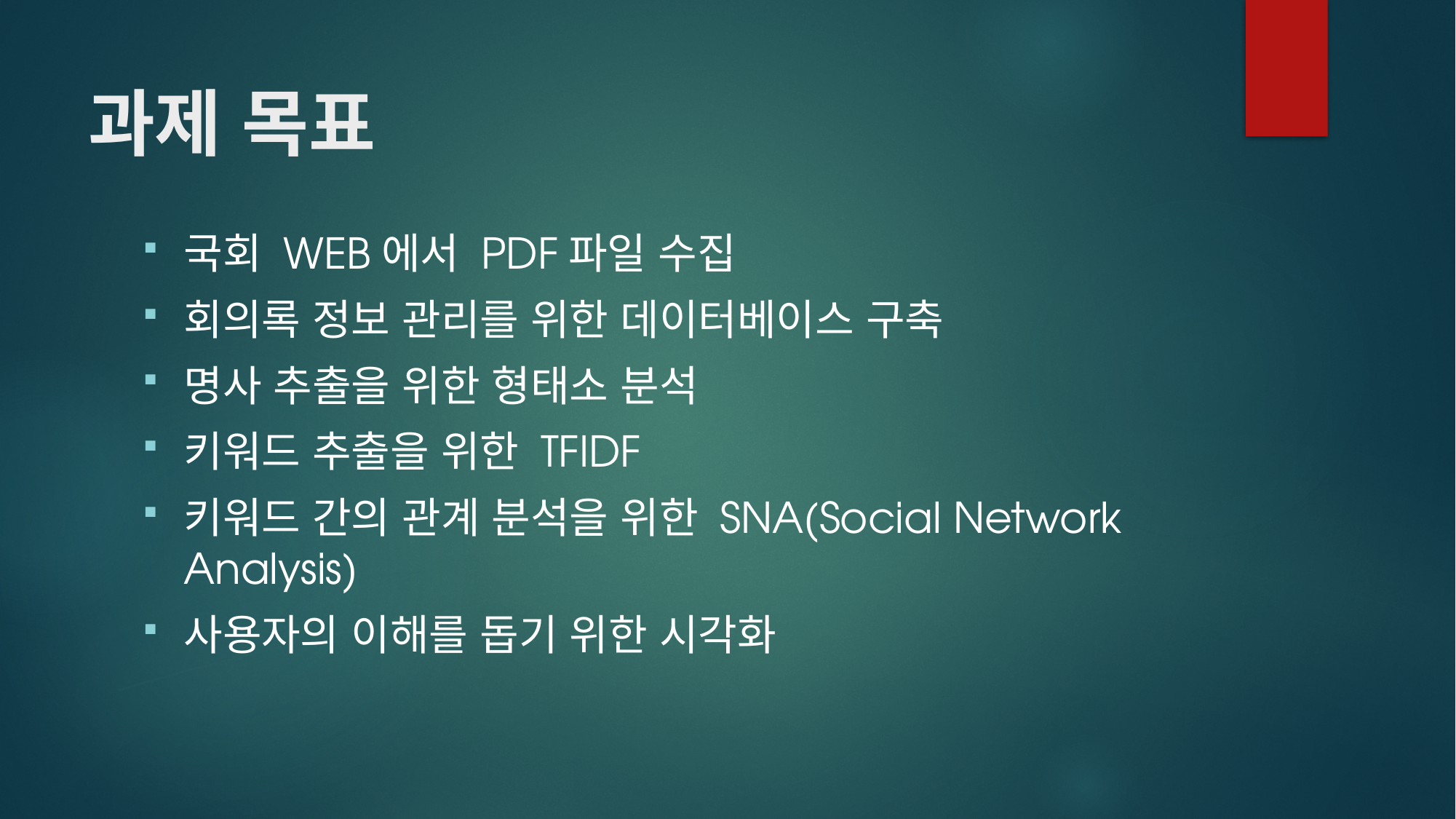

# 과제 목표
국회 WEB에서 PDF파일 수집
회의록 정보 관리를 위한 데이터베이스 구축
명사 추출을 위한 형태소 분석
키워드 추출을 위한 TFIDF
키워드 간의 관계 분석을 위한 SNA(Social Network Analysis)
사용자의 이해를 돕기 위한 시각화